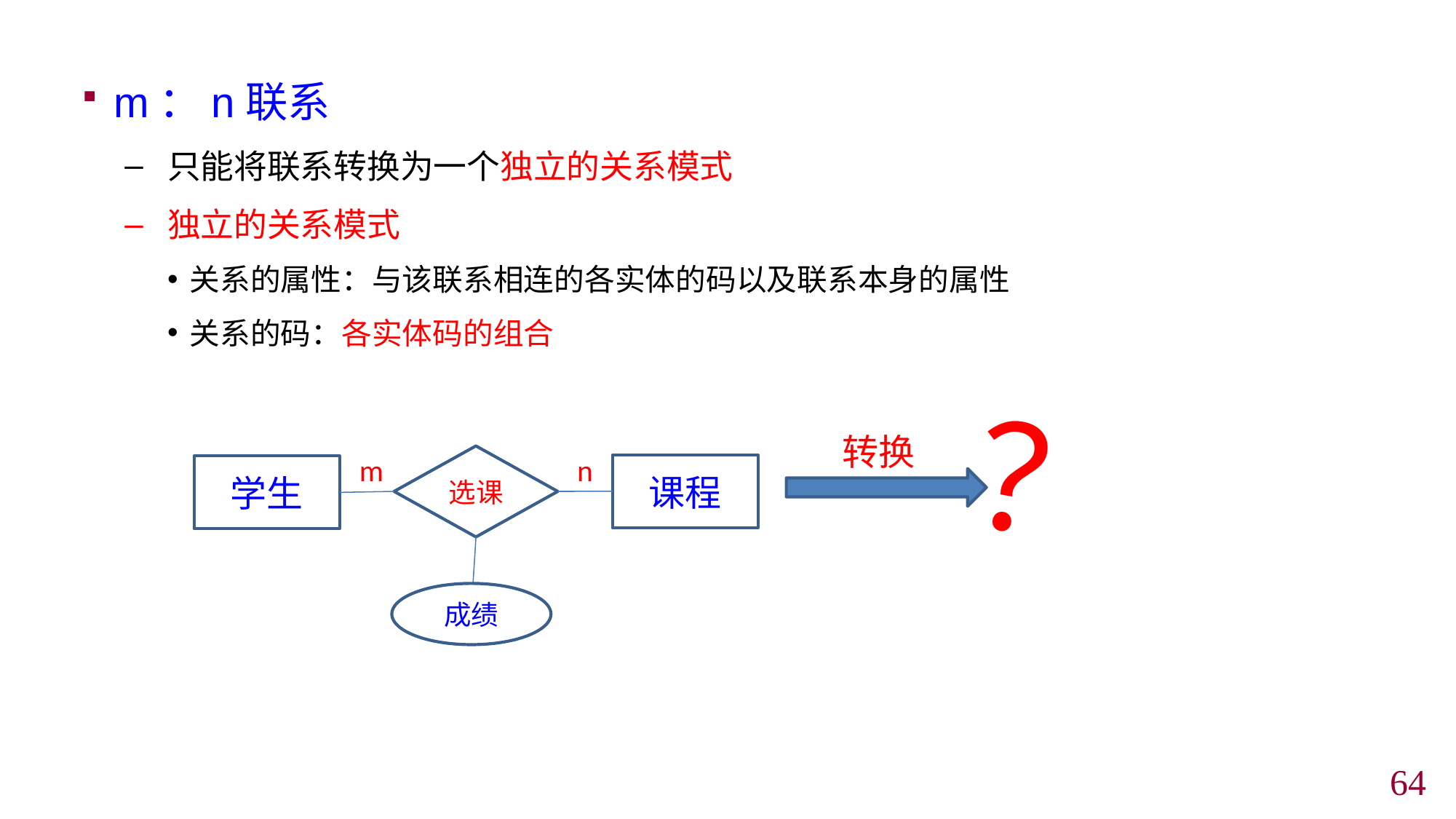

m：n联系
只能将联系转换为一个独立的关系模式
独立的关系模式
关系的属性：与该联系相连的各实体的码以及联系本身的属性
关系的码：各实体码的组合

？
转换
m
选课
n
课程
学生

成绩
64